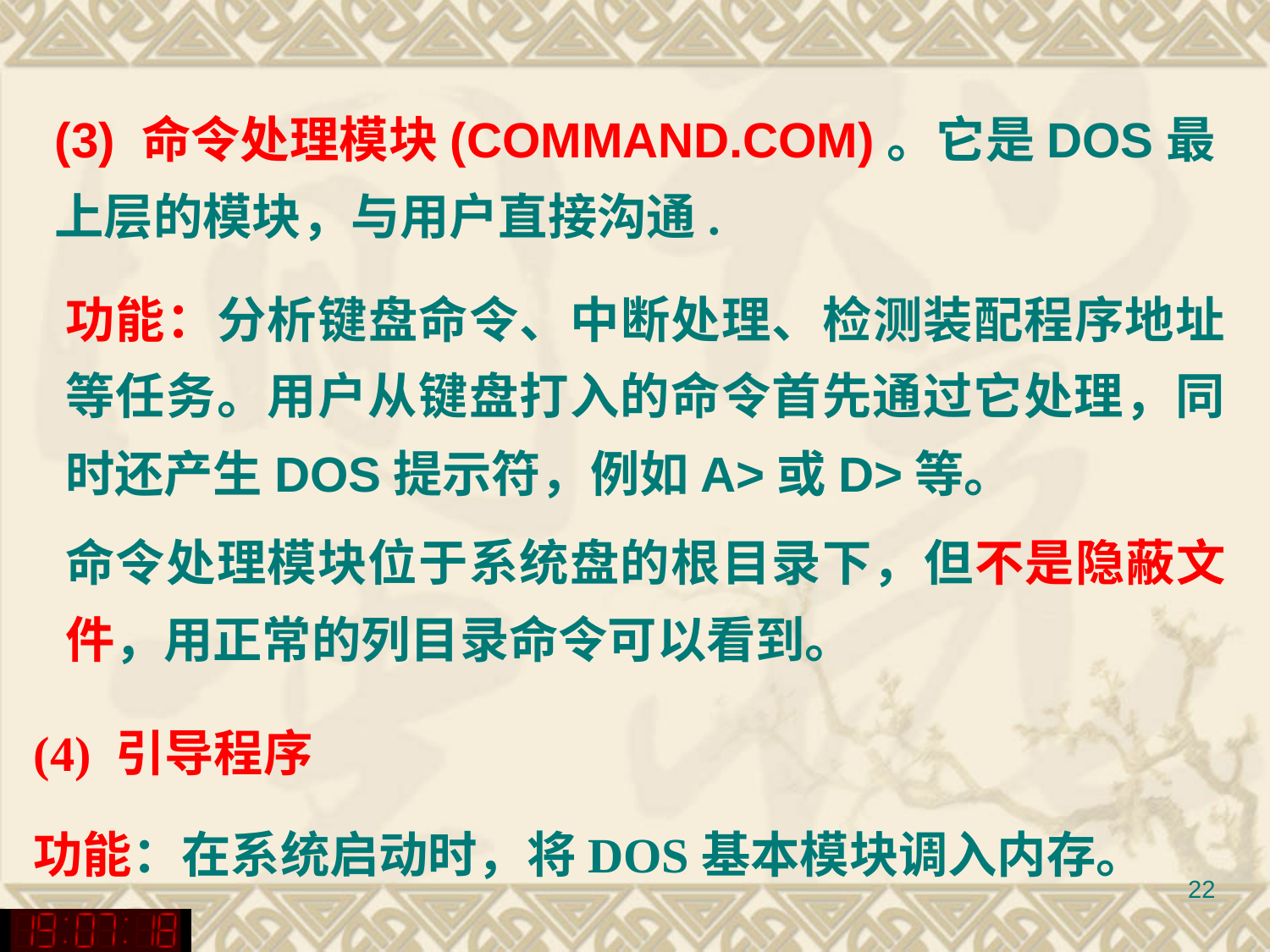

(3) 命令处理模块(COMMAND.COM)。它是DOS最上层的模块，与用户直接沟通.
功能：分析键盘命令、中断处理、检测装配程序地址等任务。用户从键盘打入的命令首先通过它处理，同时还产生DOS提示符，例如A>或D>等。
命令处理模块位于系统盘的根目录下，但不是隐蔽文件，用正常的列目录命令可以看到。
(4) 引导程序
功能：在系统启动时，将DOS基本模块调入内存。
22